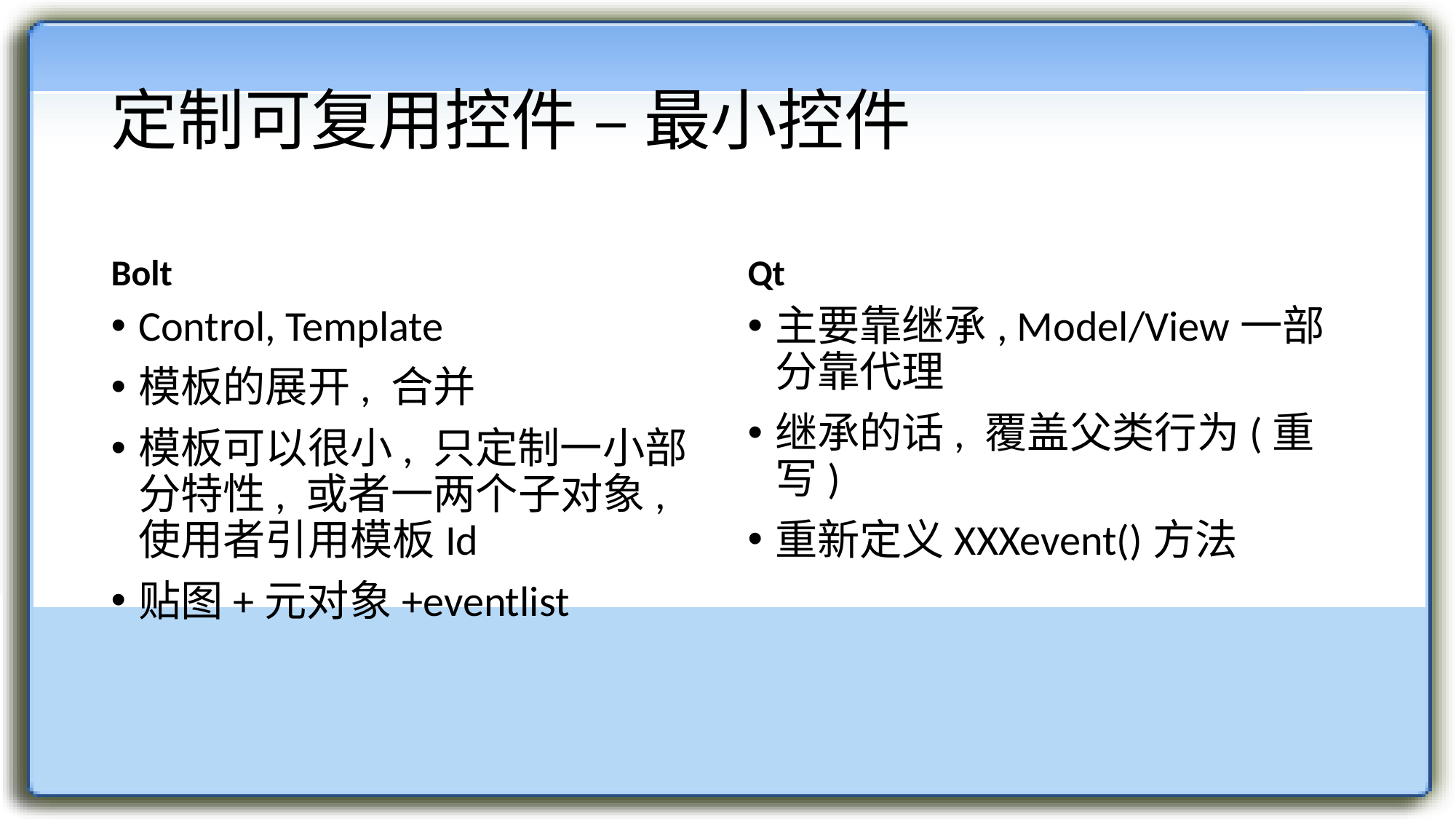

# 定制可复用控件 – 最小控件
Bolt
Qt
Control, Template
模板的展开, 合并
模板可以很小, 只定制一小部分特性, 或者一两个子对象, 使用者引用模板Id
贴图+元对象+eventlist

主要靠继承, Model/View一部分靠代理
继承的话, 覆盖父类行为(重写)
重新定义XXXevent()方法